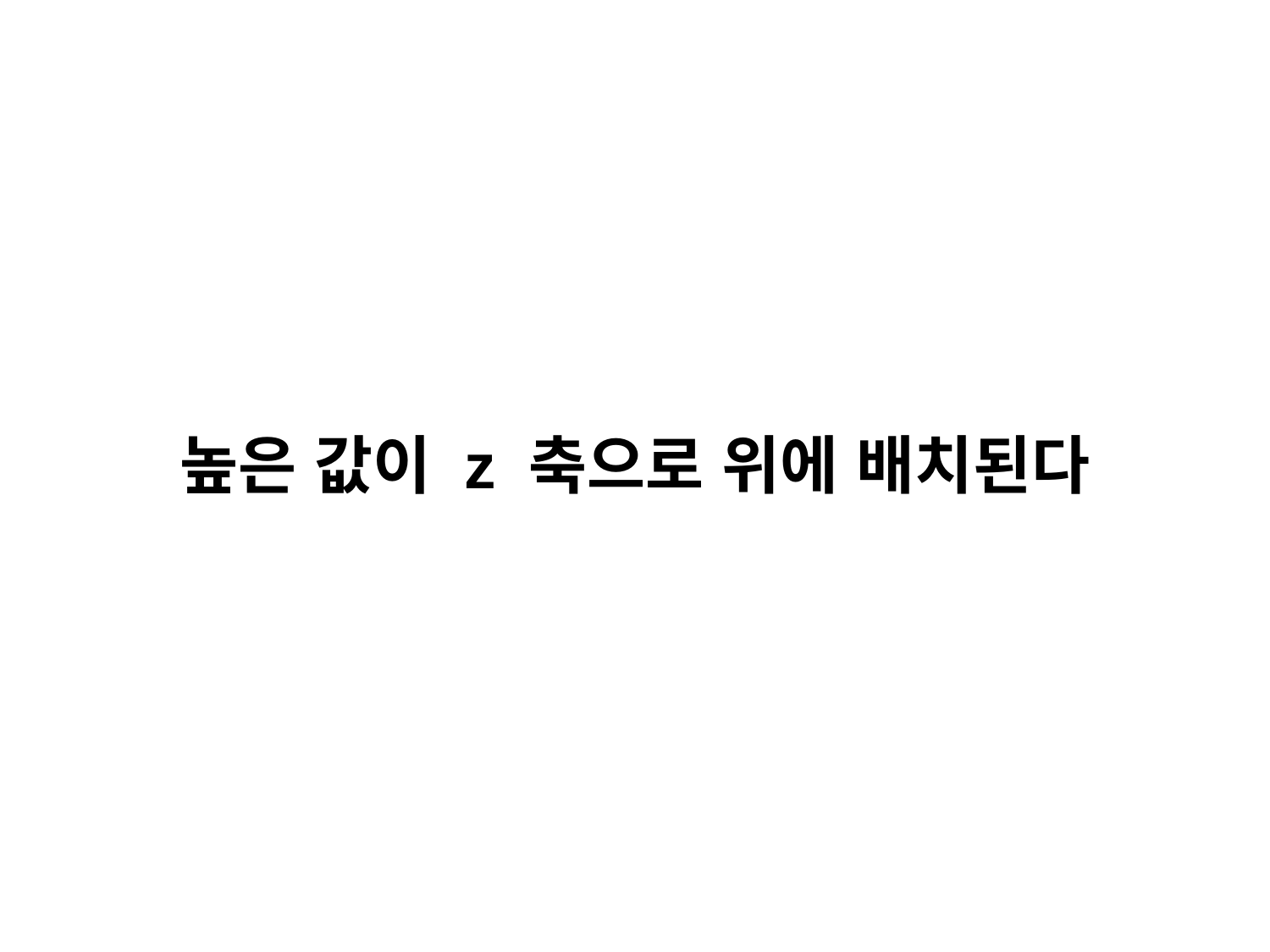

# 높은 값이 z 축으로 위에 배치된다